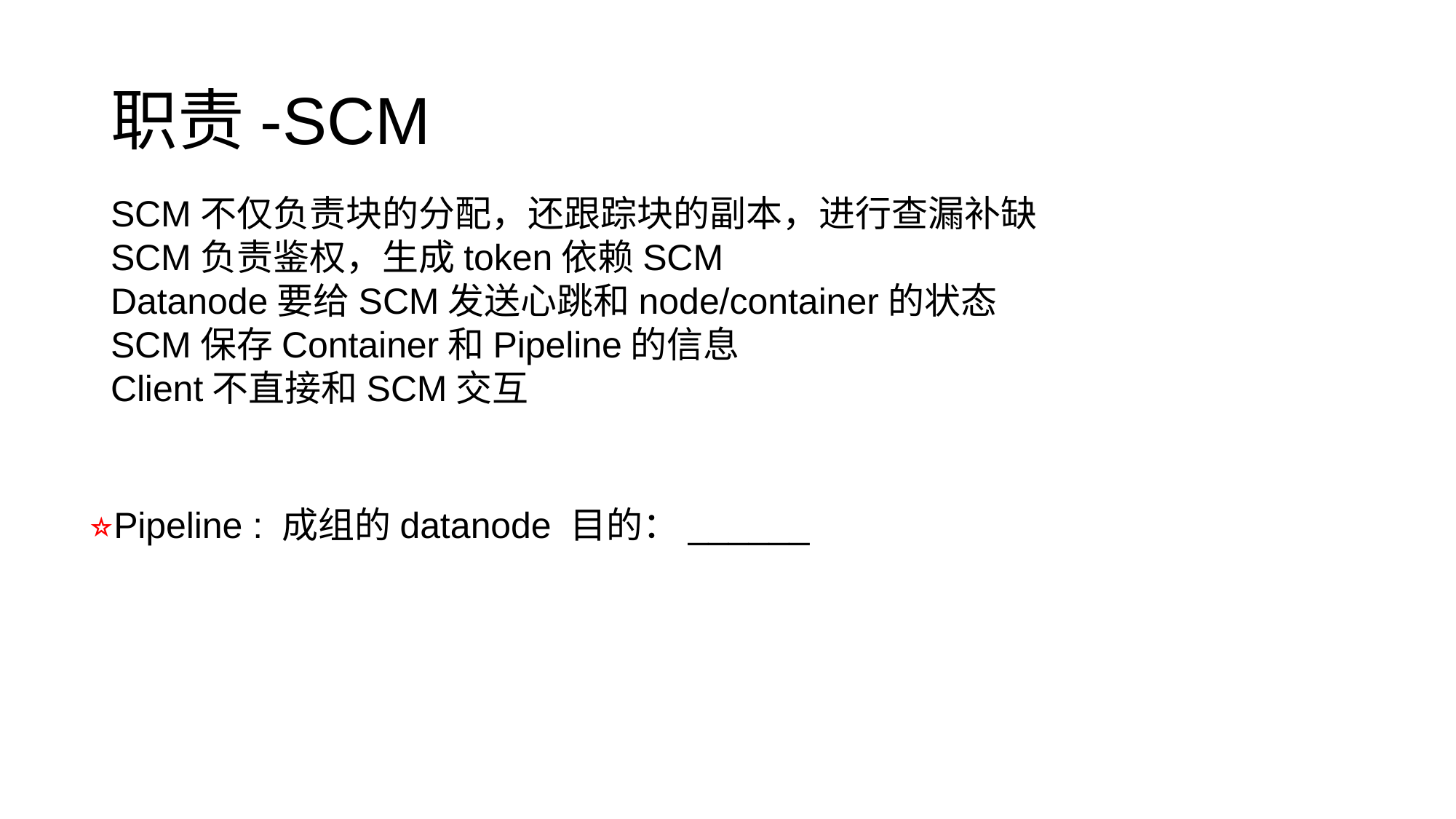

# 职责-SCM
SCM不仅负责块的分配，还跟踪块的副本，进行查漏补缺
SCM负责鉴权，生成token依赖SCM
Datanode要给SCM发送心跳和node/container的状态
SCM保存Container和Pipeline的信息
Client不直接和SCM交互

⭐Pipeline : 成组的datanode 目的：______